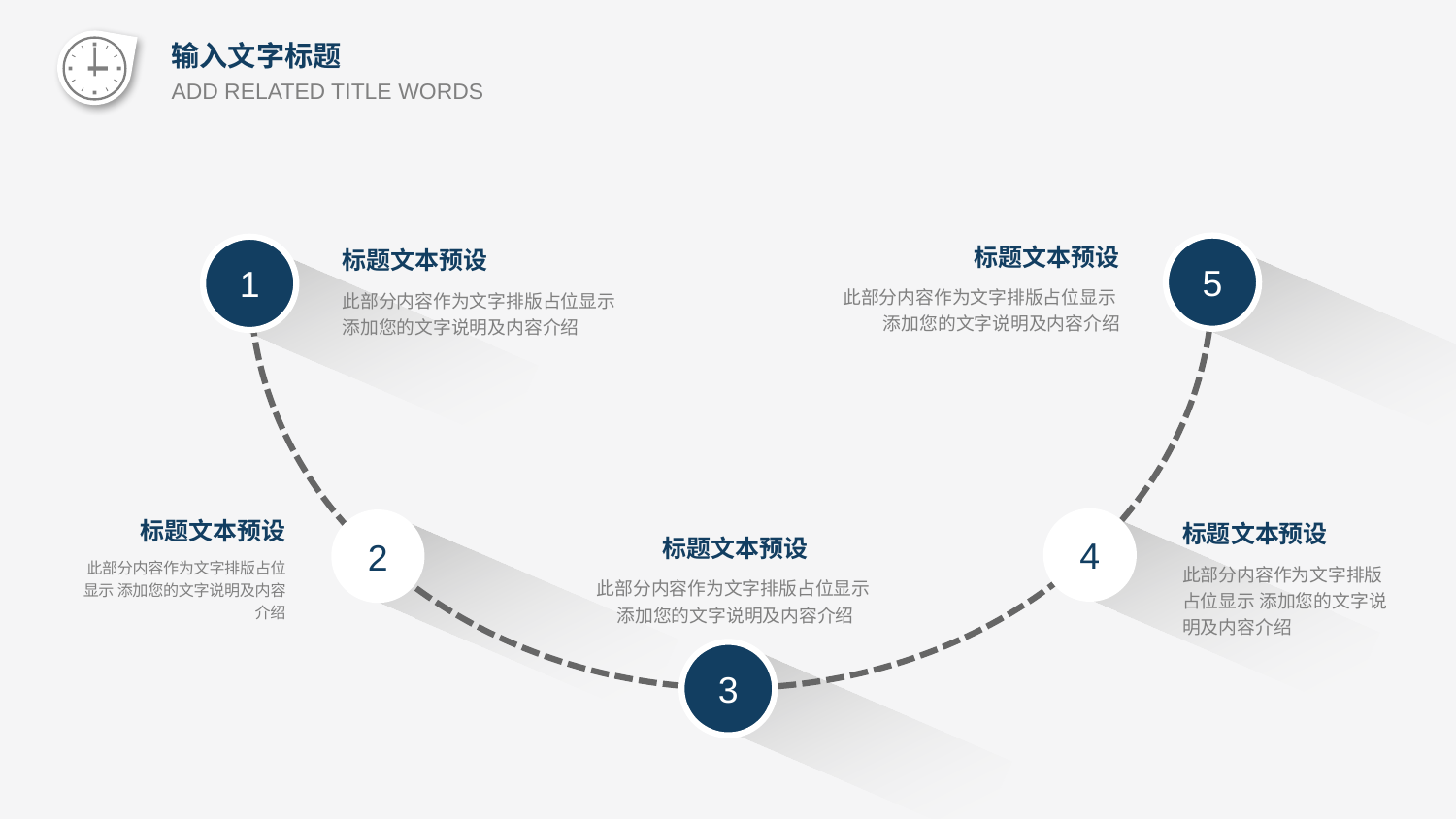

5
1
4
2
3

标题文本预设
此部分内容作为文字排版占位显示
添加您的文字说明及内容介绍
标题文本预设
此部分内容作为文字排版占位显示
添加您的文字说明及内容介绍

标题文本预设
此部分内容作为文字排版占位显示 添加您的文字说明及内容介绍
标题文本预设
此部分内容作为文字排版占位显示 添加您的文字说明及内容介绍
标题文本预设
此部分内容作为文字排版占位显示
添加您的文字说明及内容介绍